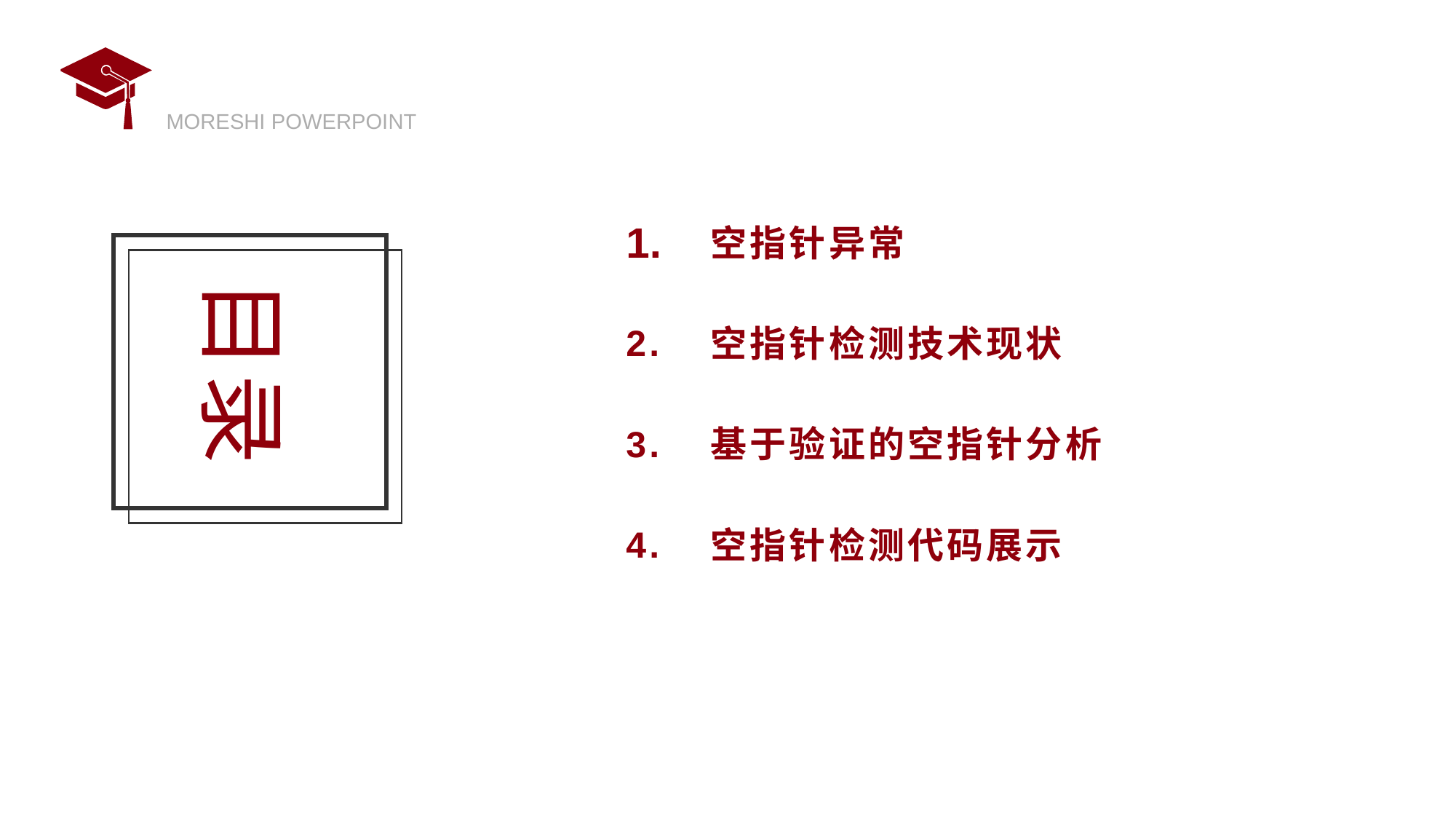

空指针异常
1.

目录
空指针检测技术现状
2.
基于验证的空指针分析
3.
空指针检测代码展示
4.